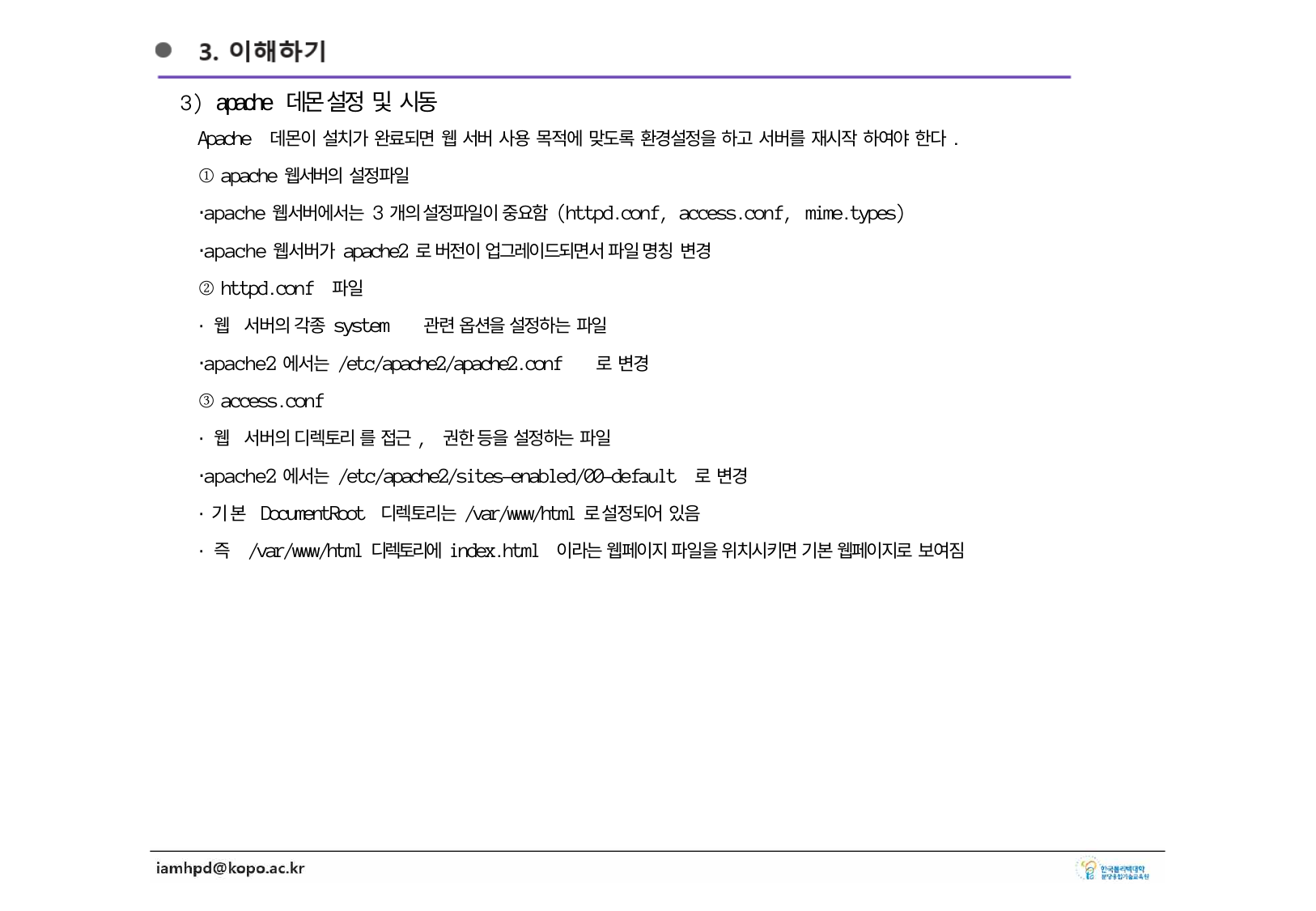

3) apache 데몬  설정  및 시동
Apache 데몬이 설치가 완료되면 웹 서버 사용 목적에 맞도록 환경설정을 하고 서버를 재시작 하여야 한다.
① apache웹서버의 설정파일
∙apache웹서버에서는 3개의 설정파일이 중요함 (httpd.conf, access.conf, mime.types)
∙apache웹서버가 apache2로 버전이 업그레이드되면서 파일 명칭 변경
② httpd.conf 파일
∙웹 서버의 각종 system   관련 옵션을 설정하는 파일
∙apache2에서는 /etc/apache2/apache2.conf   로 변경
③ access.conf
∙웹 서버의 디렉토리 를 접근, 권한 등을 설정하는 파일
∙apache2에서는 /etc/apache2/sites-enabled/00-default 로 변경
∙기본 DocumentRoot 디렉토리는 /var/www/html로 설정되어 있음
∙즉 /var/www/html디렉토리에 index.html 이라는 웹페이지 파일을 위치시키면 기본 웹페이지로 보여짐